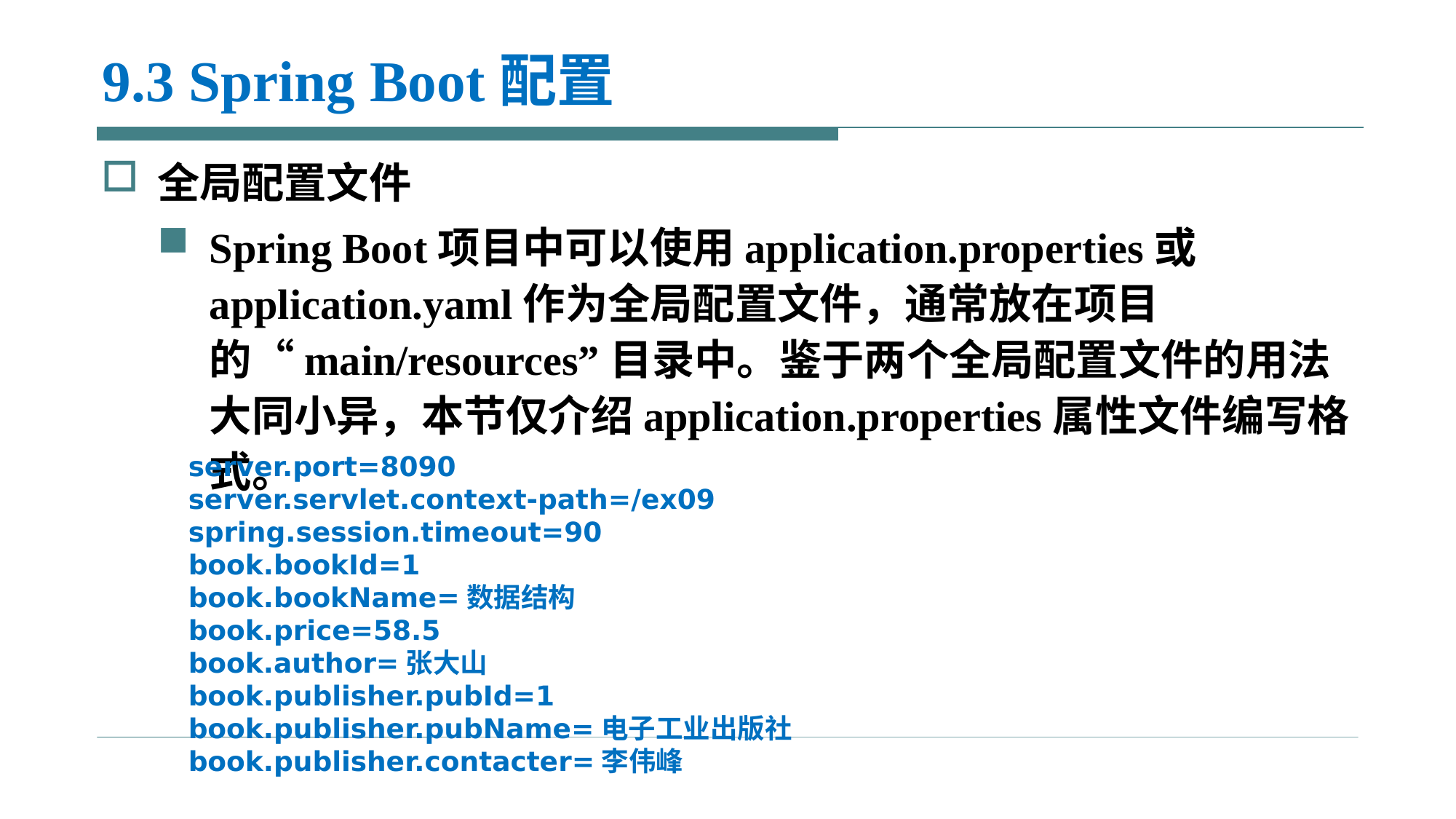

# 9.3 Spring Boot配置
全局配置文件
Spring Boot项目中可以使用application.properties或application.yaml作为全局配置文件，通常放在项目的“main/resources”目录中。鉴于两个全局配置文件的用法大同小异，本节仅介绍application.properties属性文件编写格式。
server.port=8090
server.servlet.context-path=/ex09
spring.session.timeout=90
book.bookId=1
book.bookName=数据结构
book.price=58.5
book.author=张大山
book.publisher.pubId=1
book.publisher.pubName=电子工业出版社
book.publisher.contacter=李伟峰
27